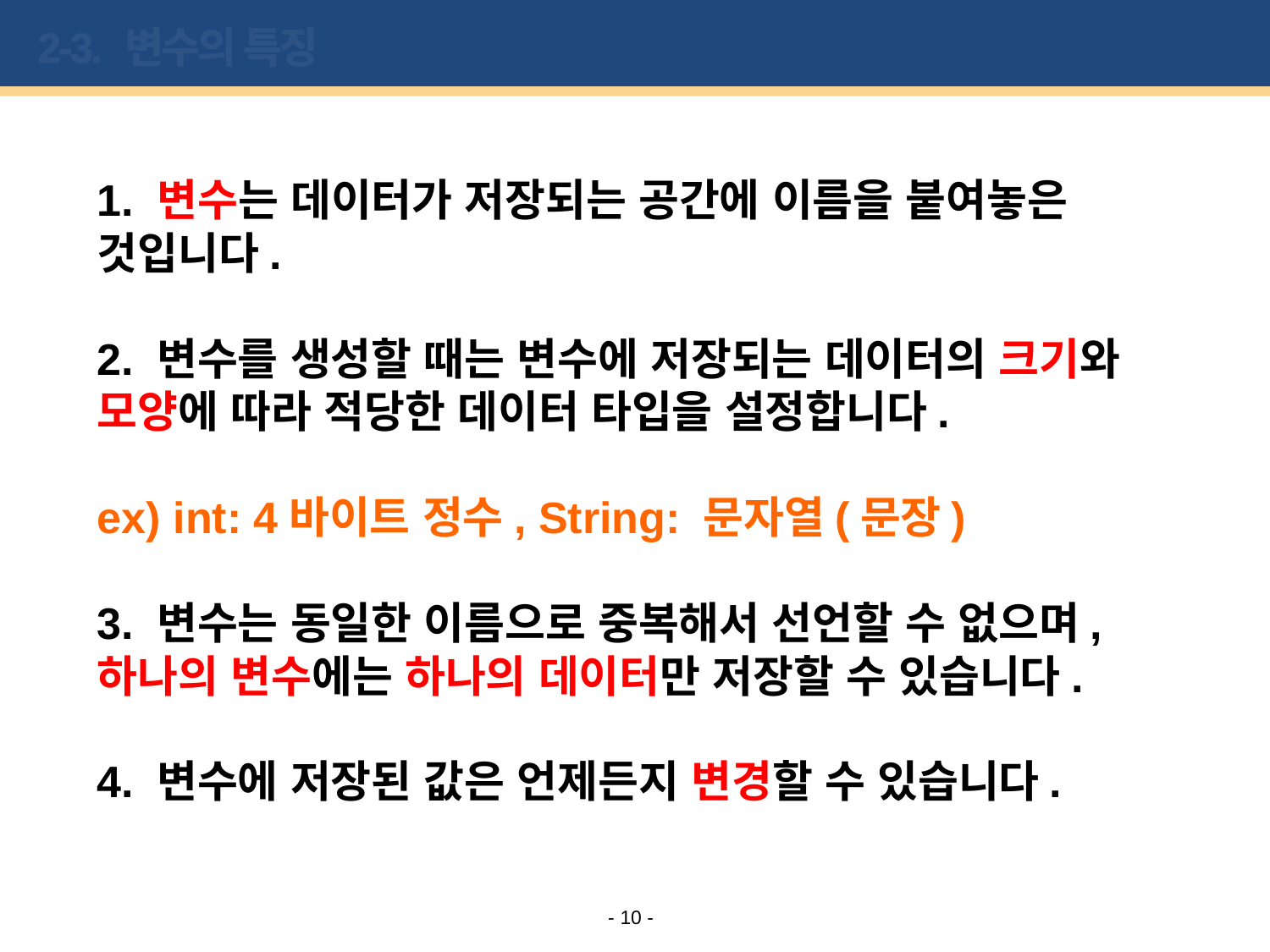

# 2-3. 변수의 특징
1. 변수는 데이터가 저장되는 공간에 이름을 붙여놓은 것입니다.

2. 변수를 생성할 때는 변수에 저장되는 데이터의 크기와 모양에 따라 적당한 데이터 타입을 설정합니다.

ex) int: 4바이트 정수, String: 문자열(문장)

3. 변수는 동일한 이름으로 중복해서 선언할 수 없으며, 하나의 변수에는 하나의 데이터만 저장할 수 있습니다.

4. 변수에 저장된 값은 언제든지 변경할 수 있습니다.